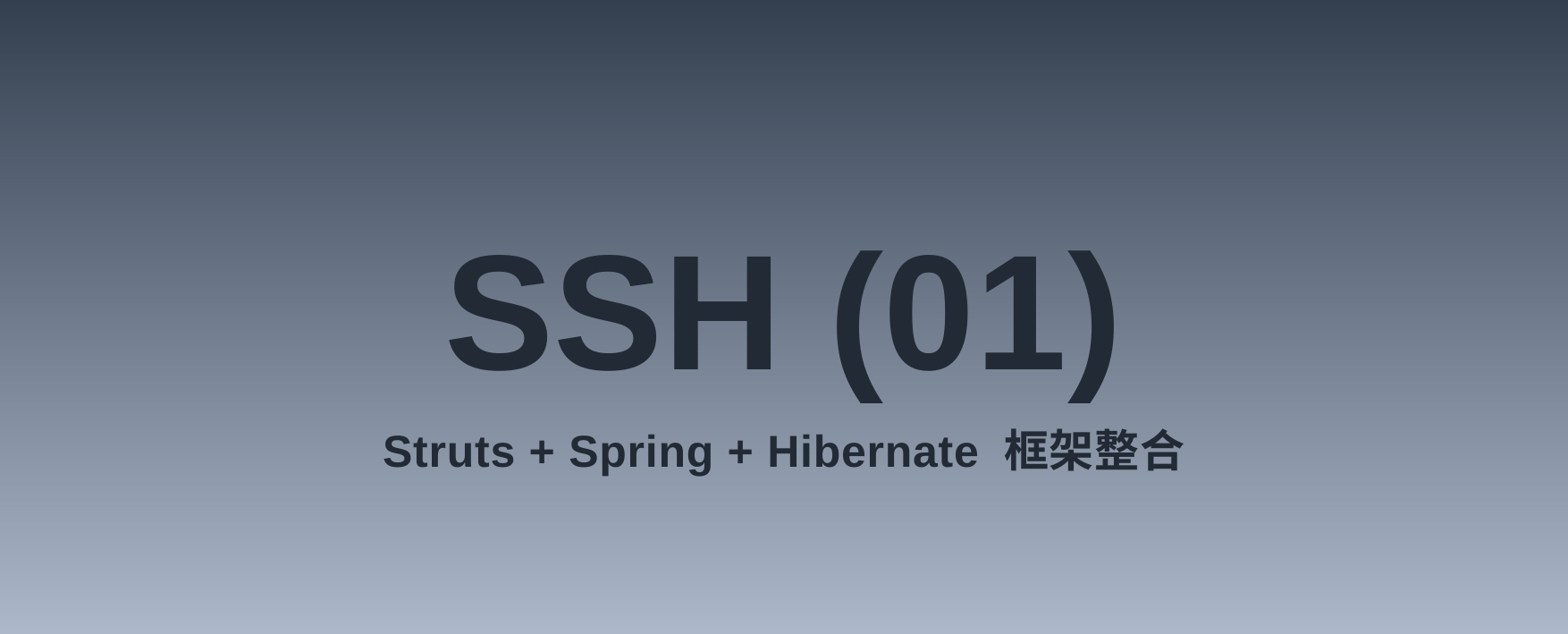

# SSH (01)
Struts + Spring + Hibernate 框架整合